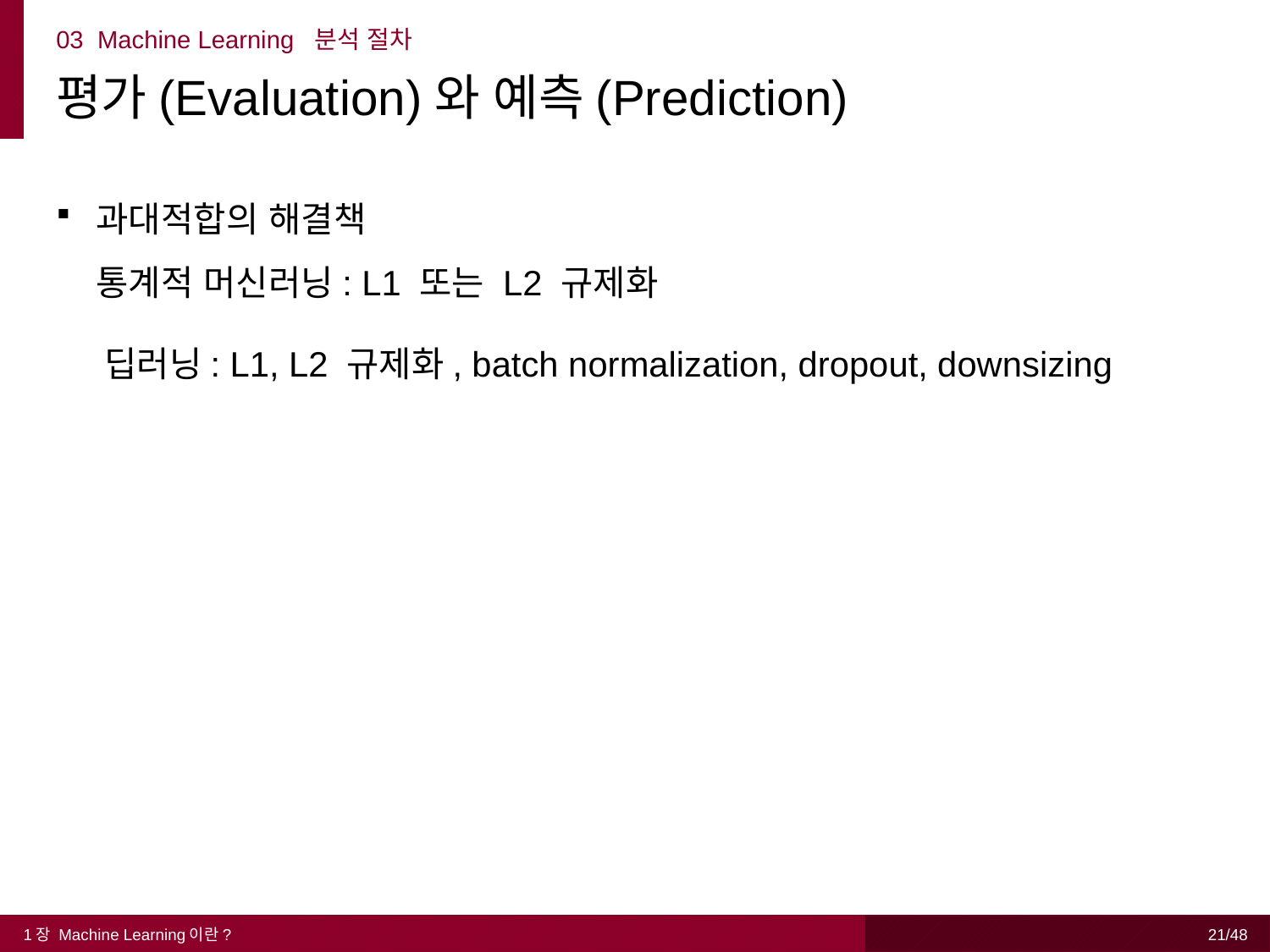

03  Machine Learning  분석 절차
평가(Evaluation)와 예측(Prediction)
과대적합의 해결책
통계적 머신러닝: L1 또는 L2 규제화
    딥러닝: L1, L2 규제화, batch normalization, dropout, downsizing
1장 Machine Learning이란?
21/48